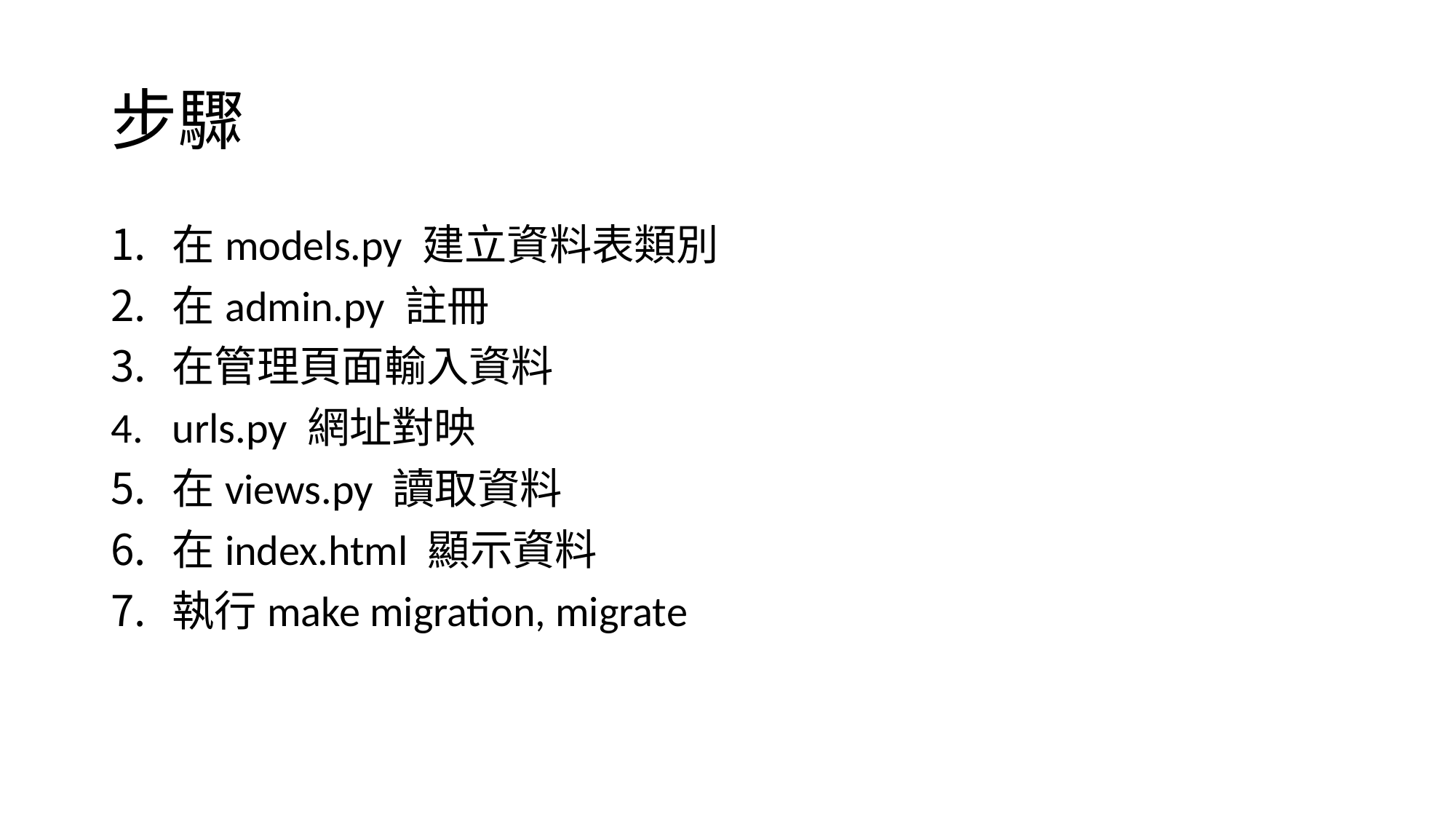

# 步驟
在models.py 建立資料表類別
在admin.py 註冊
在管理頁面輸入資料
urls.py 網址對映
在views.py 讀取資料
在index.html 顯示資料
執行make migration, migrate